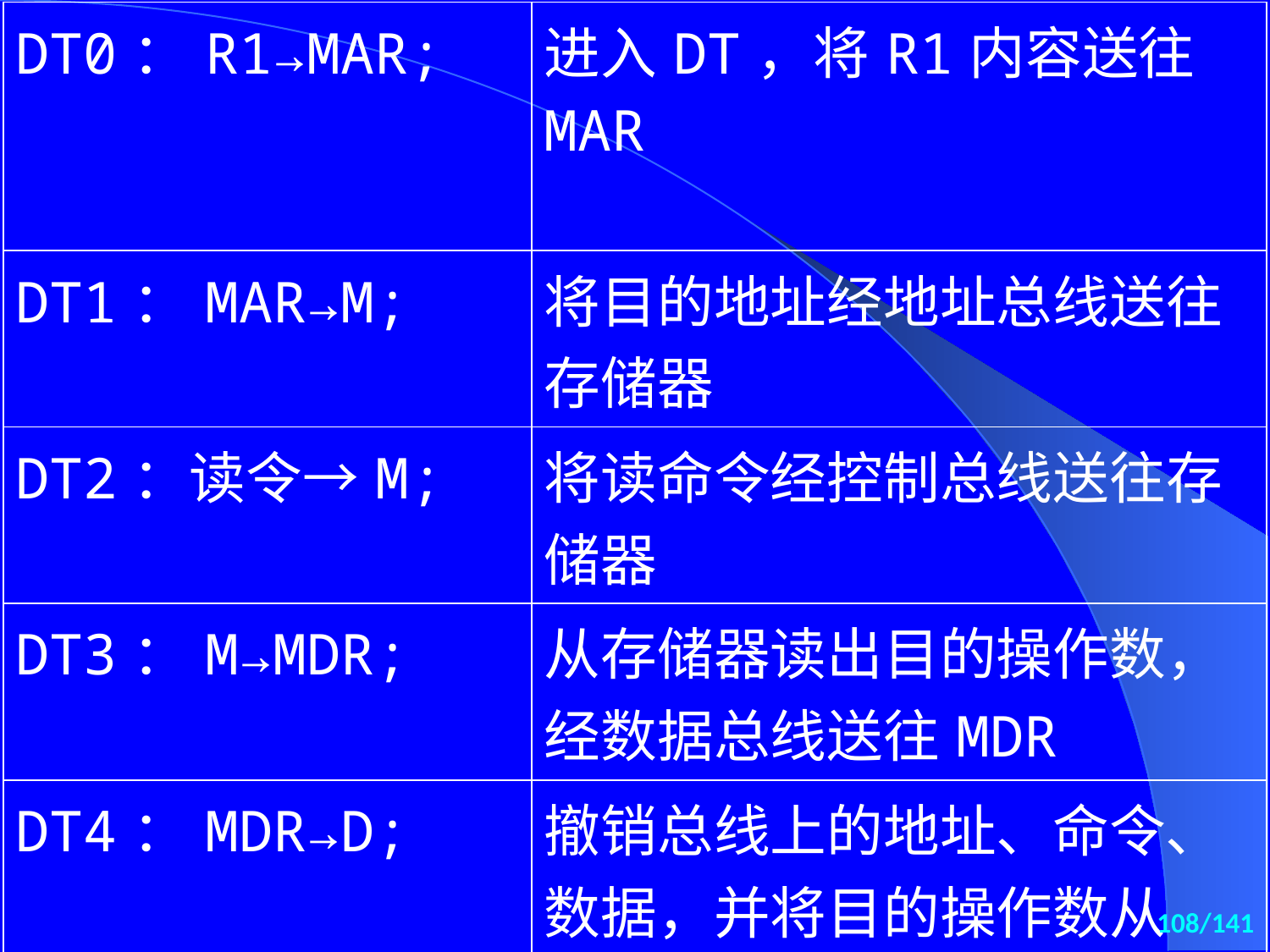

| DT0：R1→MAR; | 进入DT，将R1内容送往MAR |
| --- | --- |
| DT1：MAR→M; | 将目的地址经地址总线送往存储器 |
| DT2：读令→M; | 将读命令经控制总线送往存储器 |
| DT3：M→MDR; | 从存储器读出目的操作数，经数据总线送往MDR |
| DT4：MDR→D; | 撤销总线上的地址、命令、数据，并将目的操作数从MDR 送往暂存器D，结束DT |
108/141